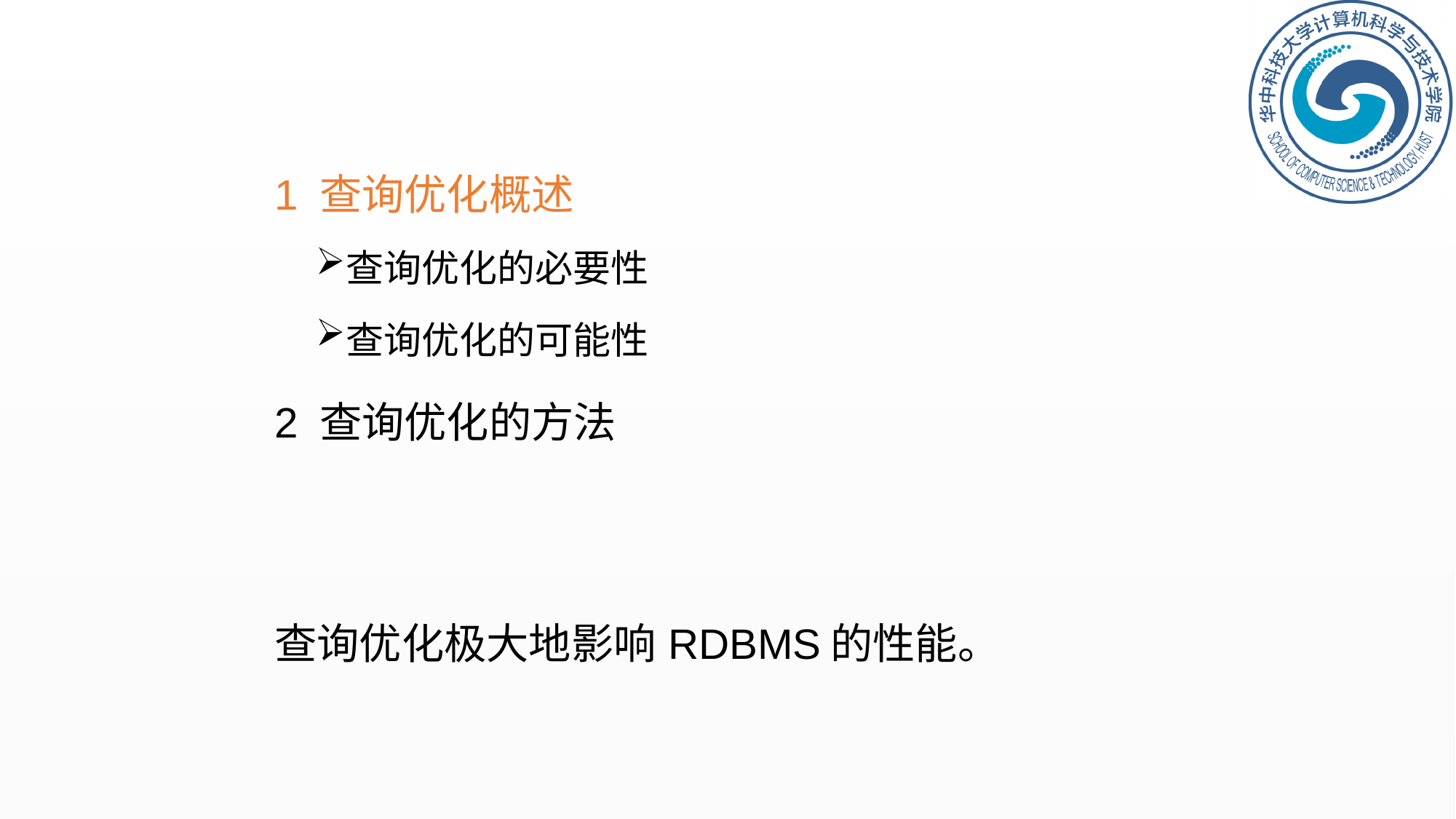

9.2 关系数据库系统的查询优化
1 查询优化概述
查询优化的必要性
查询优化的可能性
2 查询优化的方法

查询优化极大地影响RDBMS的性能。